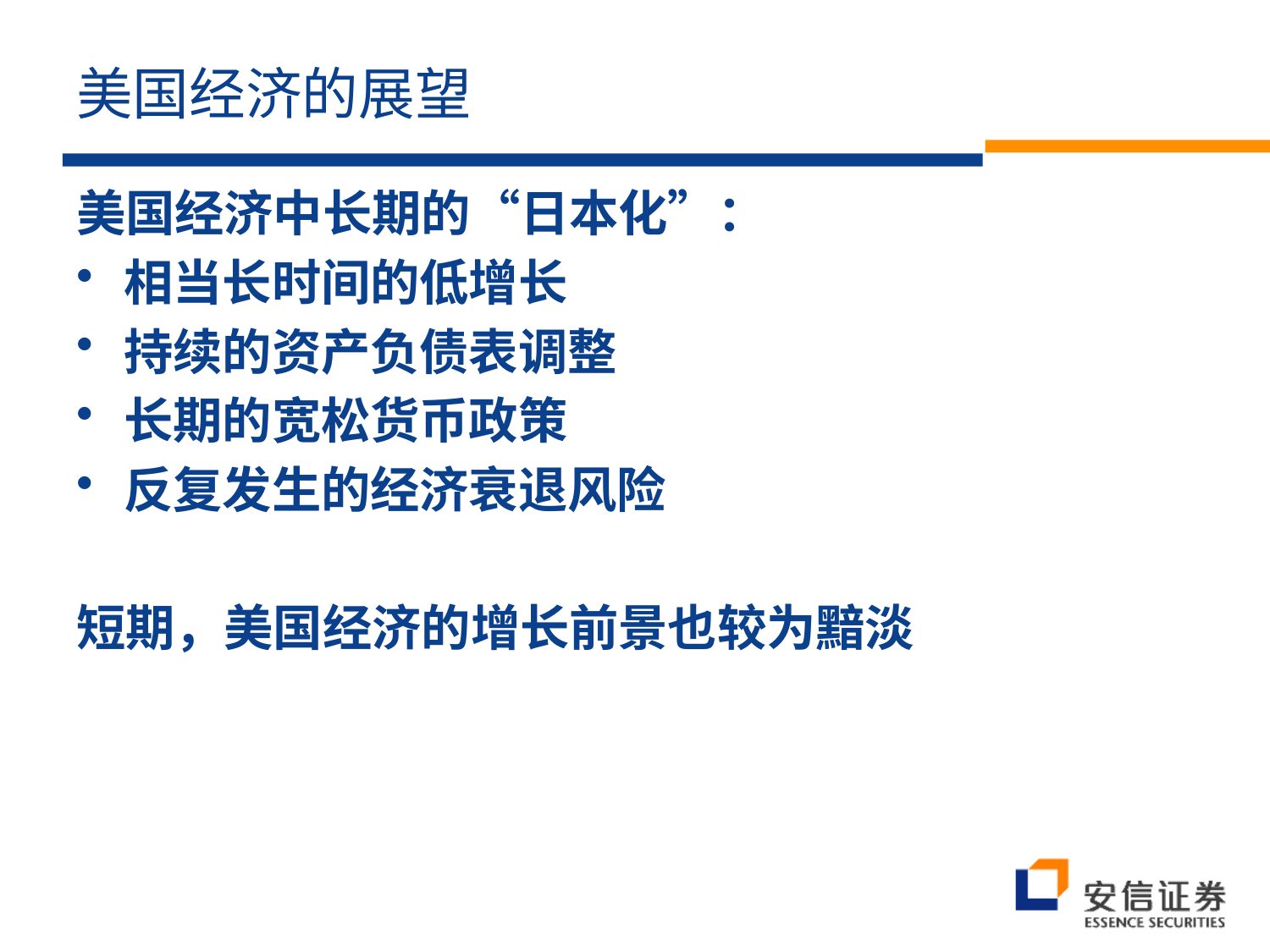

# 美国经济的展望
美国经济中长期的“日本化”：
相当长时间的低增长
持续的资产负债表调整
长期的宽松货币政策
反复发生的经济衰退风险

短期，美国经济的增长前景也较为黯淡